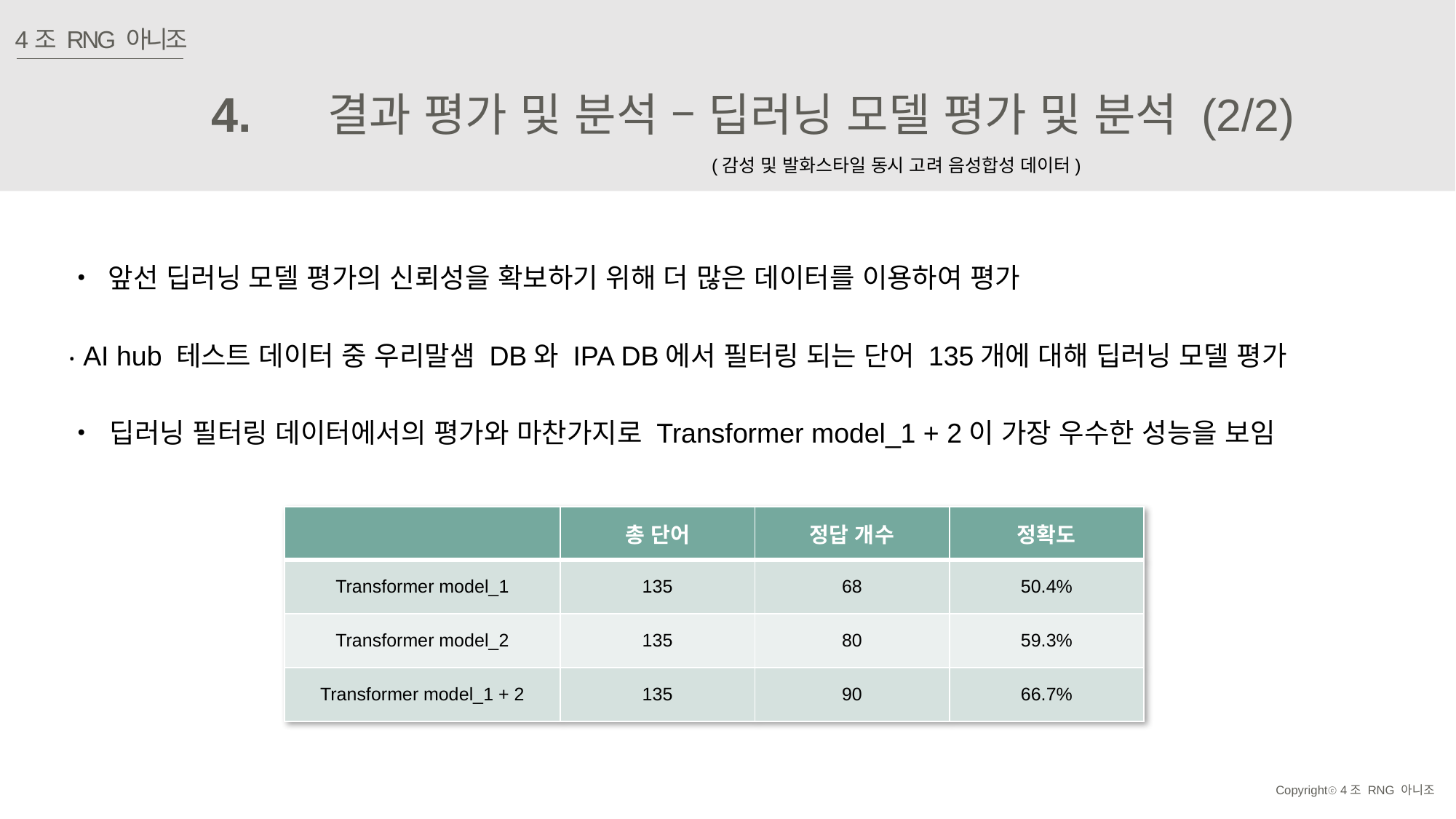

4조 RNG 아니조
4.
결과 평가 및 분석 – 딥러닝 모델 평가 및 분석 (2/2)
(감성 및 발화스타일 동시 고려 음성합성 데이터)
‧ 앞선 딥러닝 모델 평가의 신뢰성을 확보하기 위해 더 많은 데이터를 이용하여 평가
‧ AI hub 테스트 데이터 중 우리말샘 DB와 IPA DB에서 필터링 되는 단어 135개에 대해 딥러닝 모델 평가
‧ 딥러닝 필터링 데이터에서의 평가와 마찬가지로 Transformer model_1 + 2이 가장 우수한 성능을 보임
|  | 총 단어 | 정답 개수 | 정확도 |
| --- | --- | --- | --- |
| Transformer model\_1 | 135 | 68 | 50.4% |
| Transformer model\_2 | 135 | 80 | 59.3% |
| Transformer model\_1 + 2 | 135 | 90 | 66.7% |